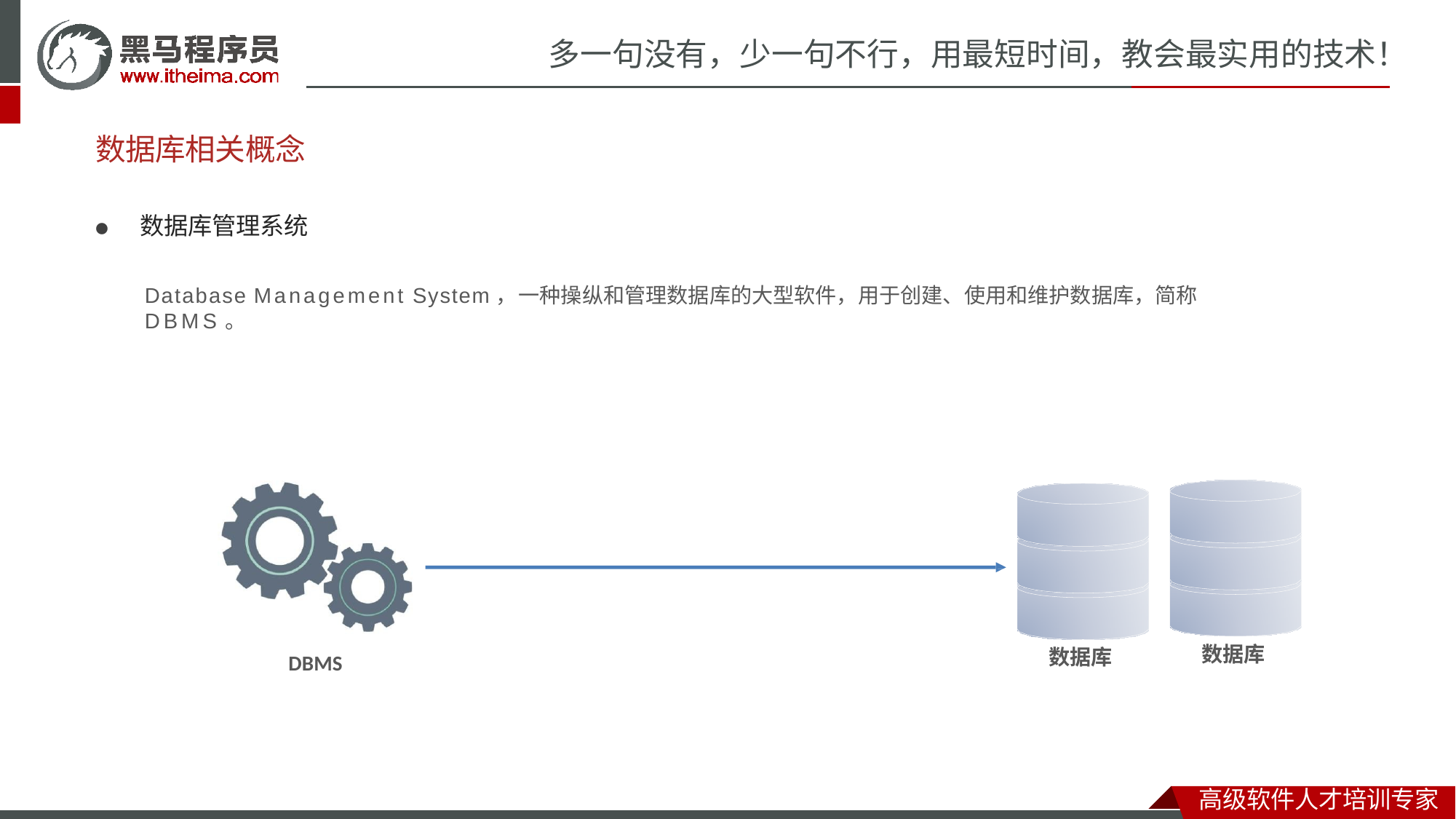

# 多一句没有，少一句不行，用最短时间，教会最实用的技术！

数据库相关概念

⚫	数据库管理系统

Database Management System，一种操纵和管理数据库的大型软件，用于创建、使用和维护数据库，简称DBMS。

数据库
数据库
DBMS
高级软件人才培训专家